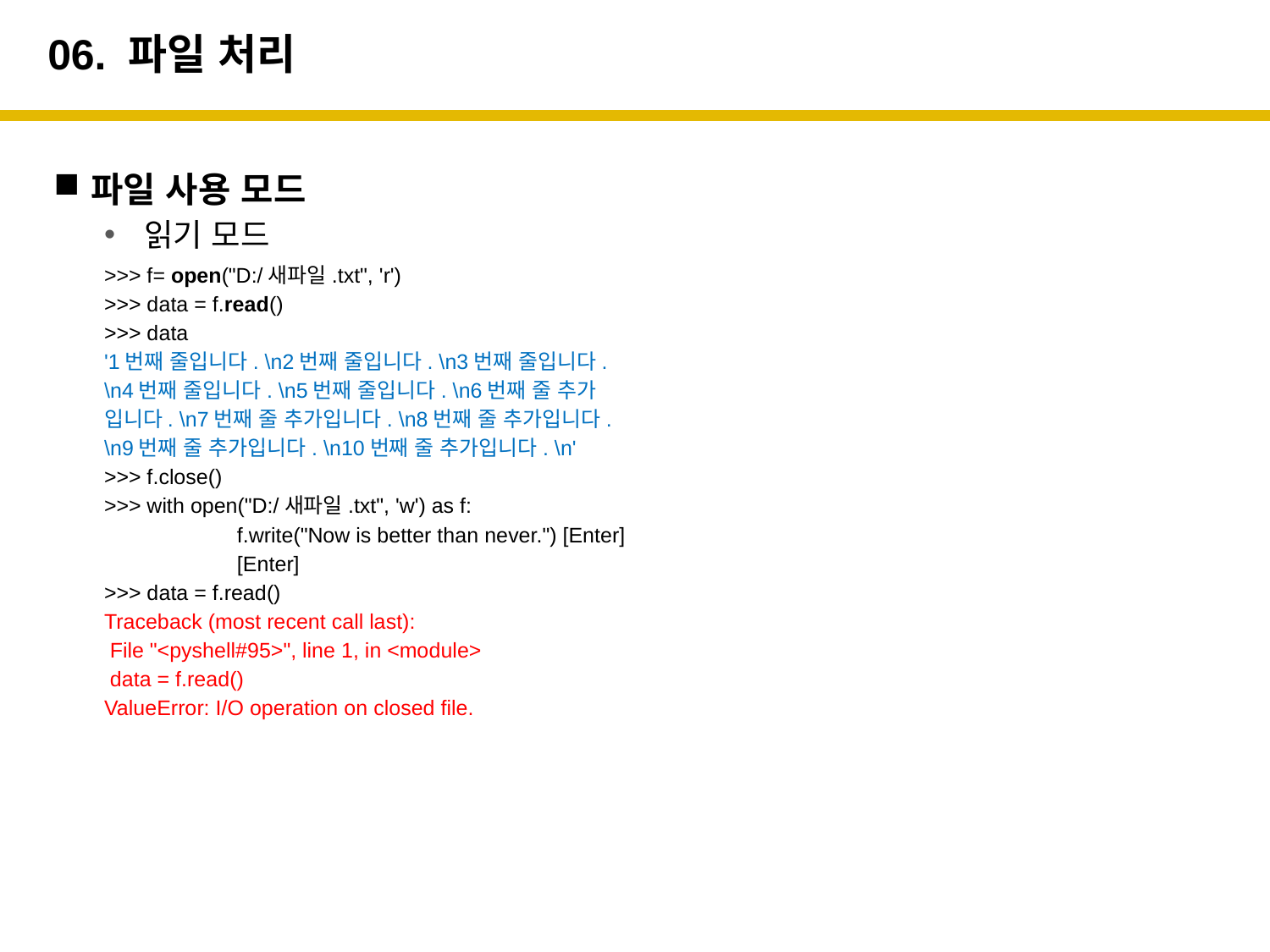

# 06. 파일 처리
파일 사용 모드
 읽기 모드
>>> f= open("D:/새파일.txt", 'r')
>>> data = f.read()
>>> data
'1번째 줄입니다. \n2번째 줄입니다. \n3번째 줄입니다.
\n4번째 줄입니다. \n5번째 줄입니다. \n6번째 줄 추가
입니다. \n7번째 줄 추가입니다. \n8번째 줄 추가입니다.
\n9번째 줄 추가입니다. \n10번째 줄 추가입니다. \n'
>>> f.close()
>>> with open("D:/새파일.txt", 'w') as f:
	 f.write("Now is better than never.") [Enter]
	 [Enter]
>>> data = f.read()
Traceback (most recent call last):
 File "<pyshell#95>", line 1, in <module>
 data = f.read()
ValueError: I/O operation on closed file.